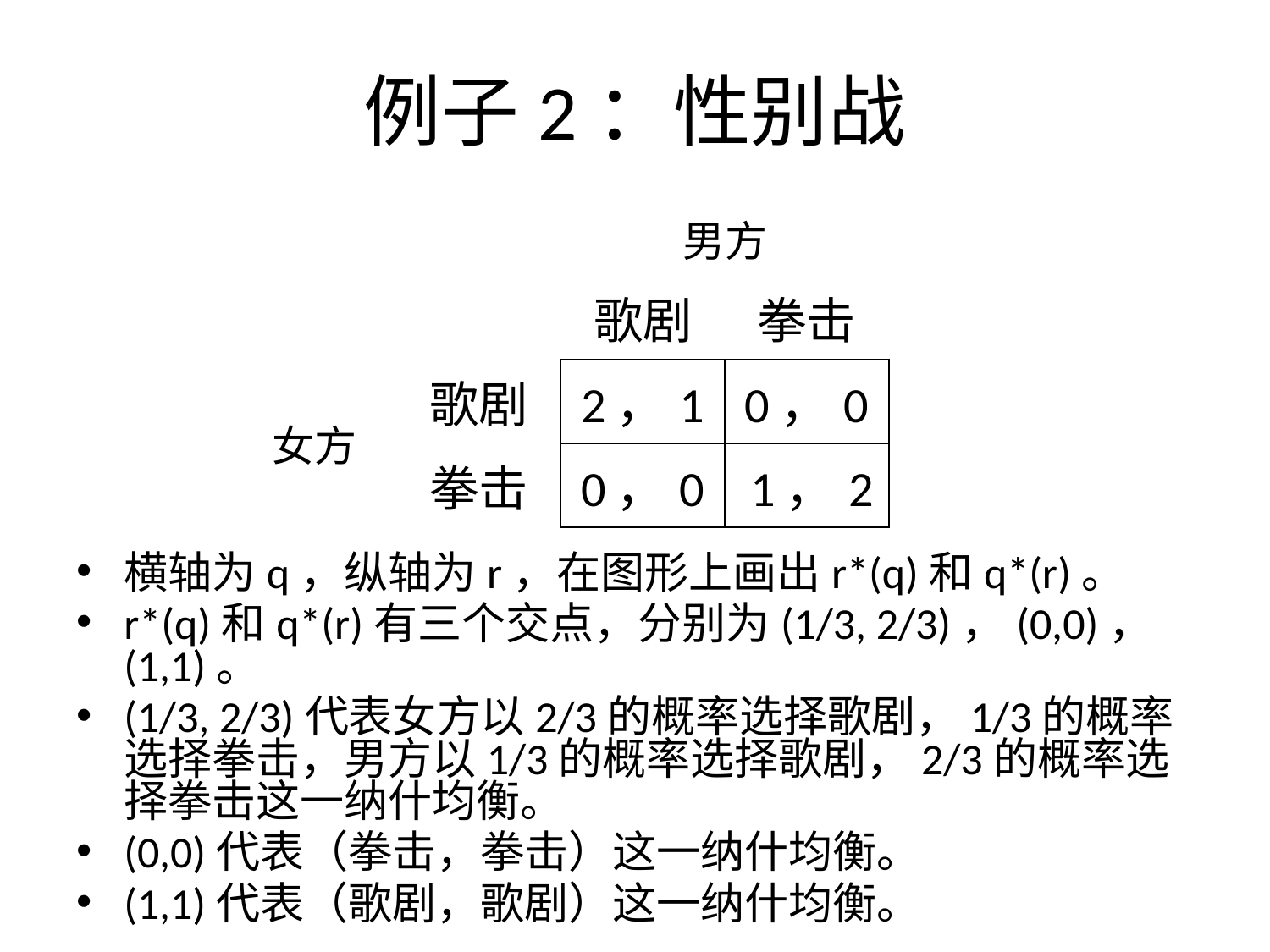

例子2：性别战

横轴为q，纵轴为r，在图形上画出r*(q)和q*(r)。
r*(q)和q*(r)有三个交点，分别为(1/3, 2/3)，(0,0)，(1,1)。
(1/3, 2/3)代表女方以2/3的概率选择歌剧，1/3的概率选择拳击，男方以1/3的概率选择歌剧，2/3的概率选择拳击这一纳什均衡。
(0,0)代表（拳击，拳击）这一纳什均衡。
(1,1)代表（歌剧，歌剧）这一纳什均衡。

|  |  | 男方 |  |
| --- | --- | --- | --- |
|  |  | 歌剧 | 拳击 |
| 女方 | 歌剧 | 2，1 | 0，0 |
|  | 拳击 | 0，0 | 1，2 |